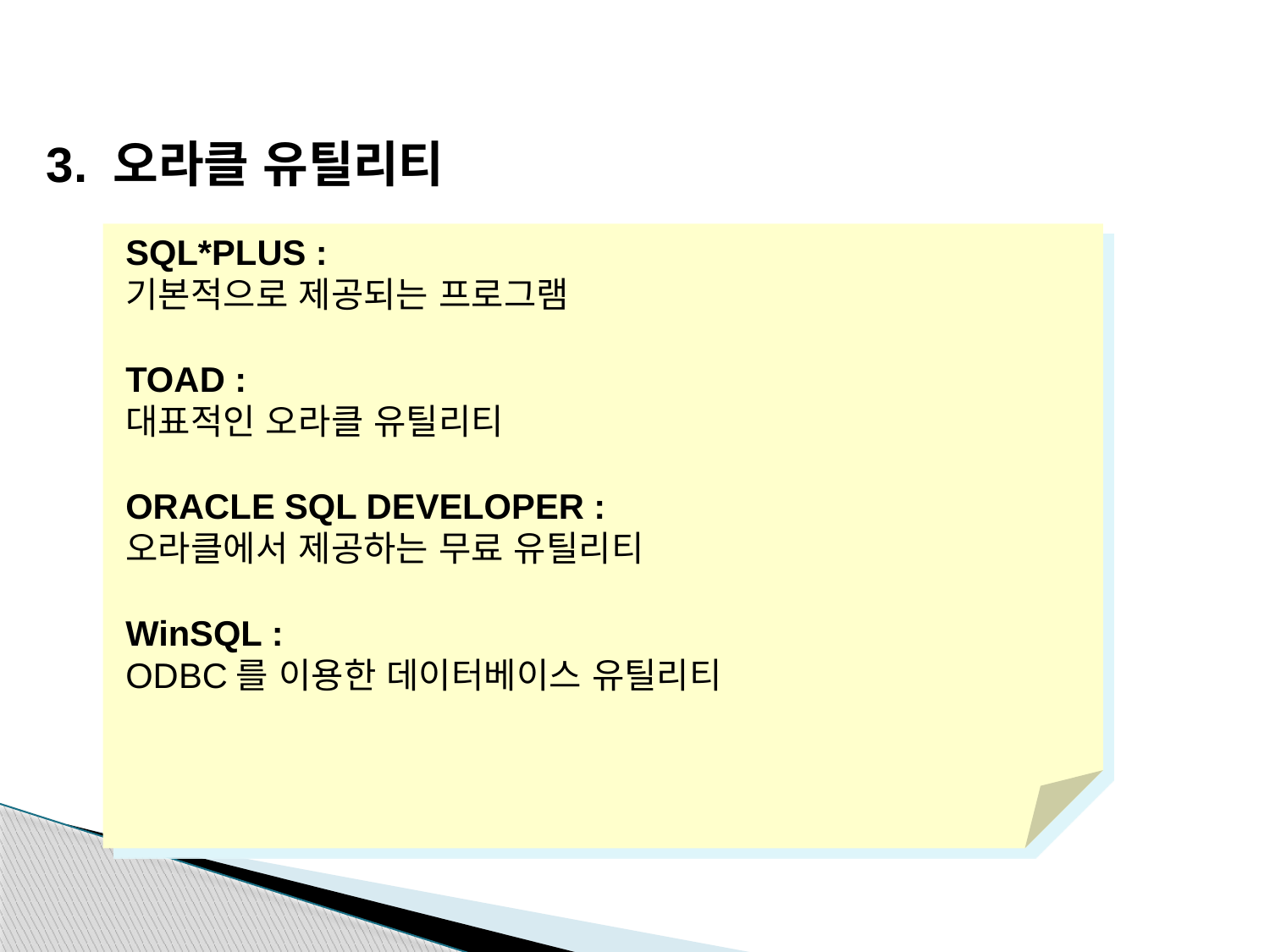

3. 오라클 유틸리티
SQL*PLUS :
기본적으로 제공되는 프로그램

TOAD :
대표적인 오라클 유틸리티

ORACLE SQL DEVELOPER :
오라클에서 제공하는 무료 유틸리티

WinSQL :
ODBC를 이용한 데이터베이스 유틸리티